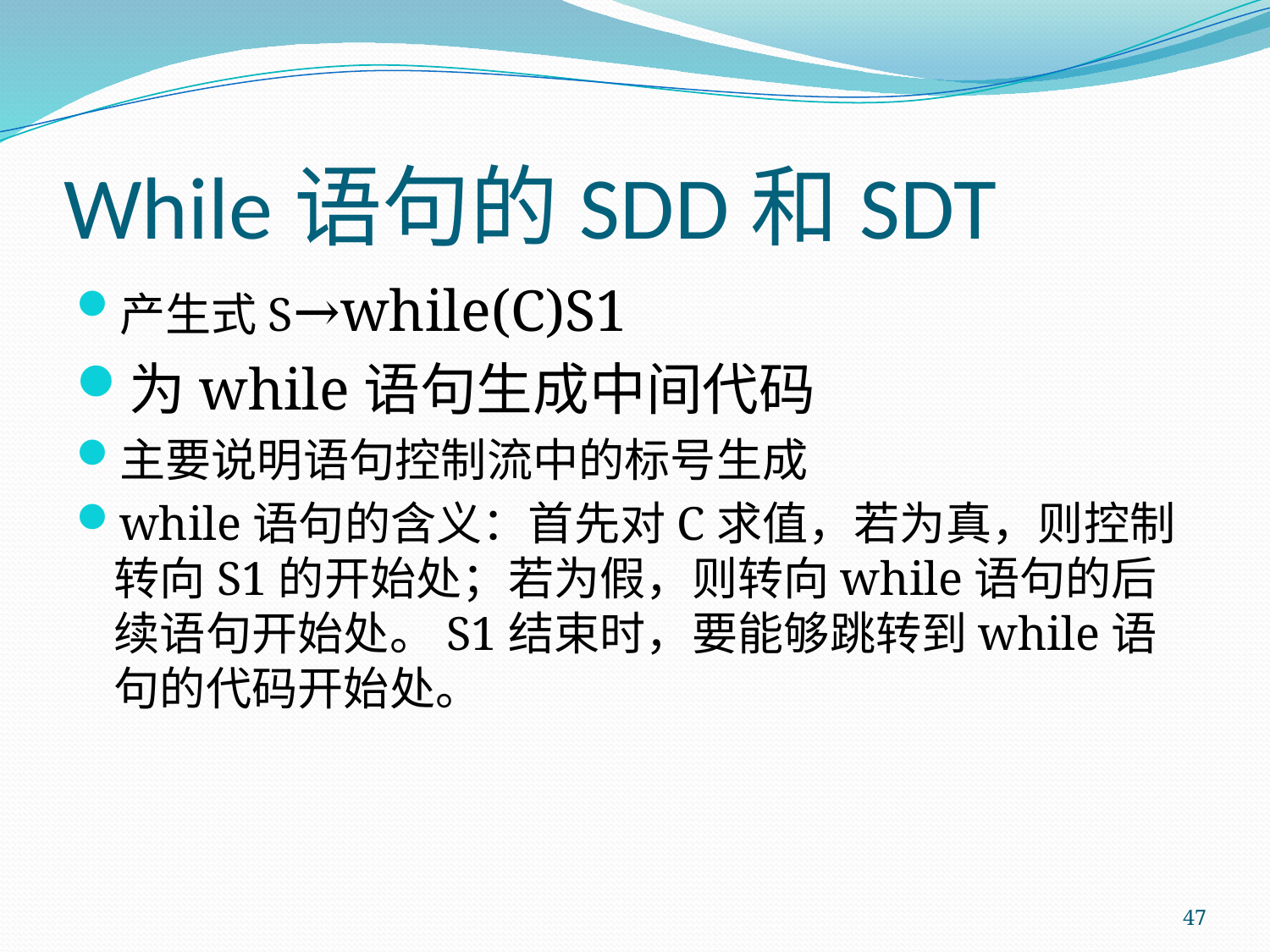

# While语句的SDD和SDT
产生式S→while(C)S1
为while语句生成中间代码
主要说明语句控制流中的标号生成
while语句的含义：首先对C求值，若为真，则控制转向S1的开始处；若为假，则转向while语句的后续语句开始处。S1结束时，要能够跳转到while语句的代码开始处。
47